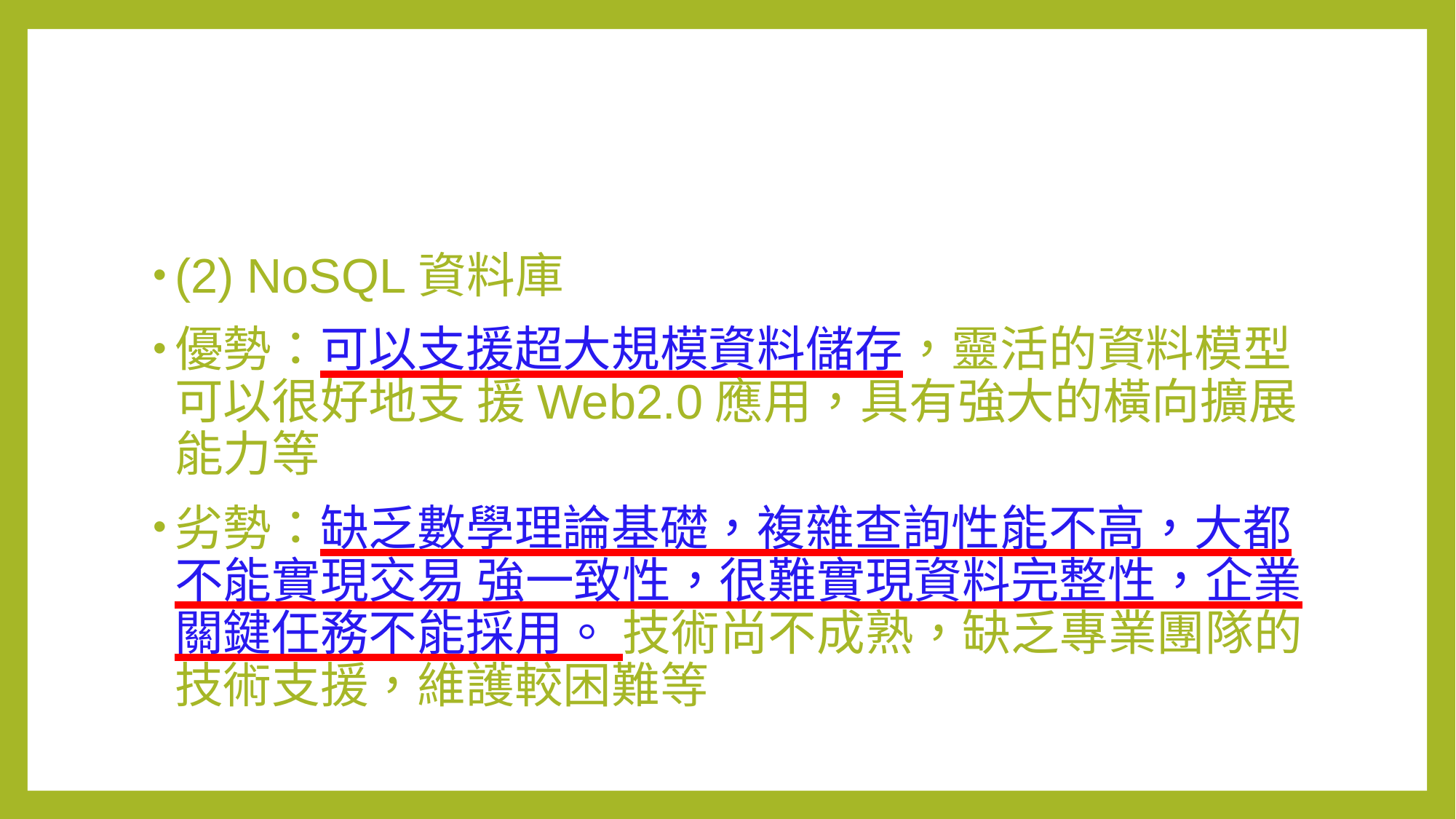

#
(2) NoSQL資料庫
優勢：可以支援超大規模資料儲存，靈活的資料模型可以很好地支 援Web2.0應用，具有強大的橫向擴展能力等
劣勢：缺乏數學理論基礎，複雜查詢性能不高，大都不能實現交易 強一致性，很難實現資料完整性，企業關鍵任務不能採用。 技術尚不成熟，缺乏專業團隊的技術支援，維護較困難等